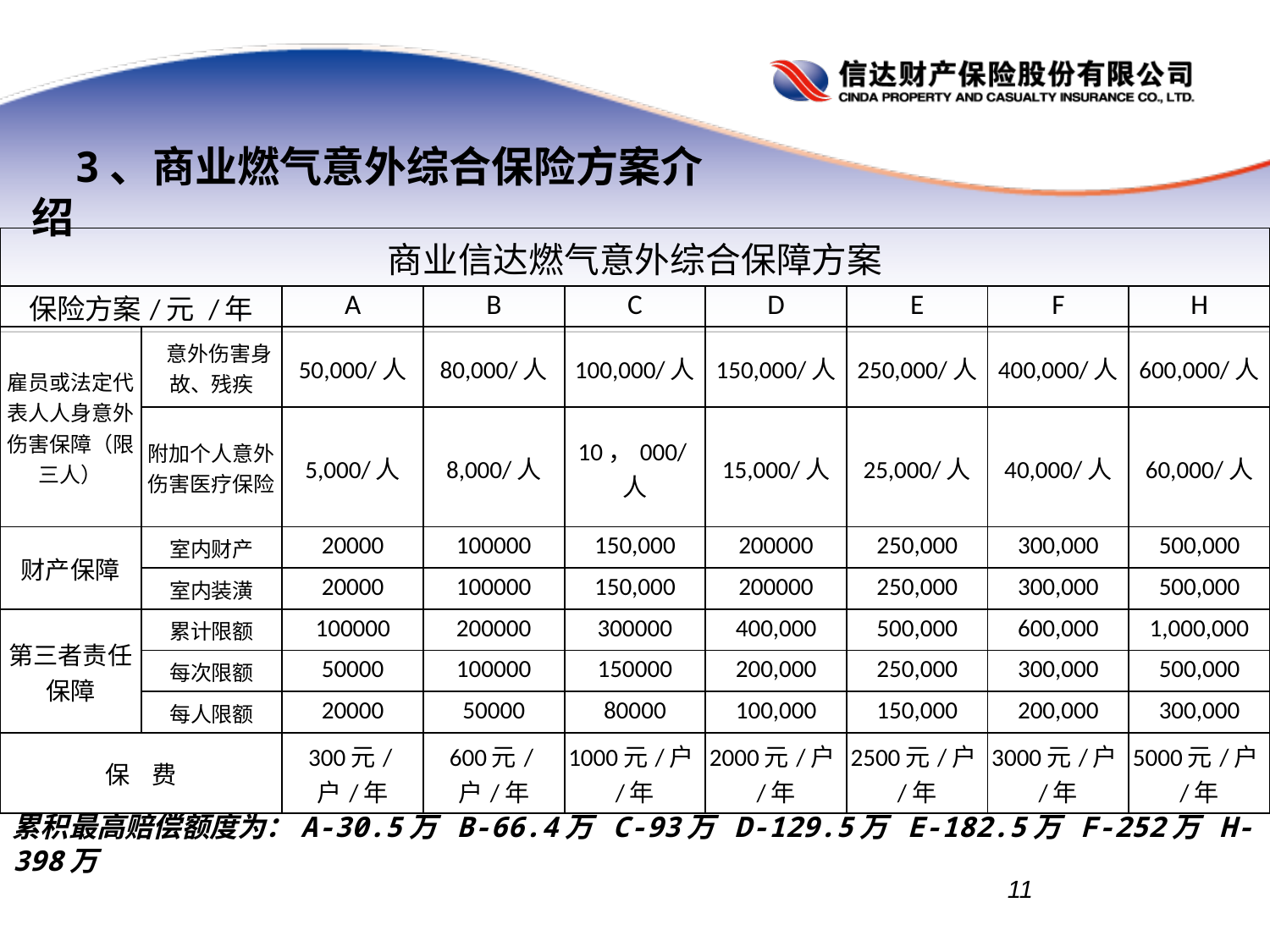

3、商业燃气意外综合保险方案介绍
| 商业信达燃气意外综合保障方案 |  |  |  |  |  |  |  |  |
| --- | --- | --- | --- | --- | --- | --- | --- | --- |
| 保险方案/元 /年 |  | A | B | C | D | E | F | H |
| 雇员或法定代表人人身意外伤害保障（限三人） | 意外伤害身故、残疾 | 50,000/人 | 80,000/人 | 100,000/人 | 150,000/人 | 250,000/人 | 400,000/人 | 600,000/人 |
|  | 附加个人意外伤害医疗保险 | 5,000/人 | 8,000/人 | 10，000/人 | 15,000/人 | 25,000/人 | 40,000/人 | 60,000/人 |
| 财产保障 | 室内财产 | 20000 | 100000 | 150,000 | 200000 | 250,000 | 300,000 | 500,000 |
|  | 室内装潢 | 20000 | 100000 | 150,000 | 200000 | 250,000 | 300,000 | 500,000 |
| 第三者责任保障 | 累计限额 | 100000 | 200000 | 300000 | 400,000 | 500,000 | 600,000 | 1,000,000 |
|  | 每次限额 | 50000 | 100000 | 150000 | 200,000 | 250,000 | 300,000 | 500,000 |
|  | 每人限额 | 20000 | 50000 | 80000 | 100,000 | 150,000 | 200,000 | 300,000 |
| 保 费 |  | 300元/户/年 | 600元/户/年 | 1000元/户/年 | 2000元/户/年 | 2500元/户/年 | 3000元/户/年 | 5000元/户/年 |
累积最高赔偿额度为：A-30.5万  B-66.4万  C-93万  D-129.5万  E-182.5万  F-252万  H-398万
11